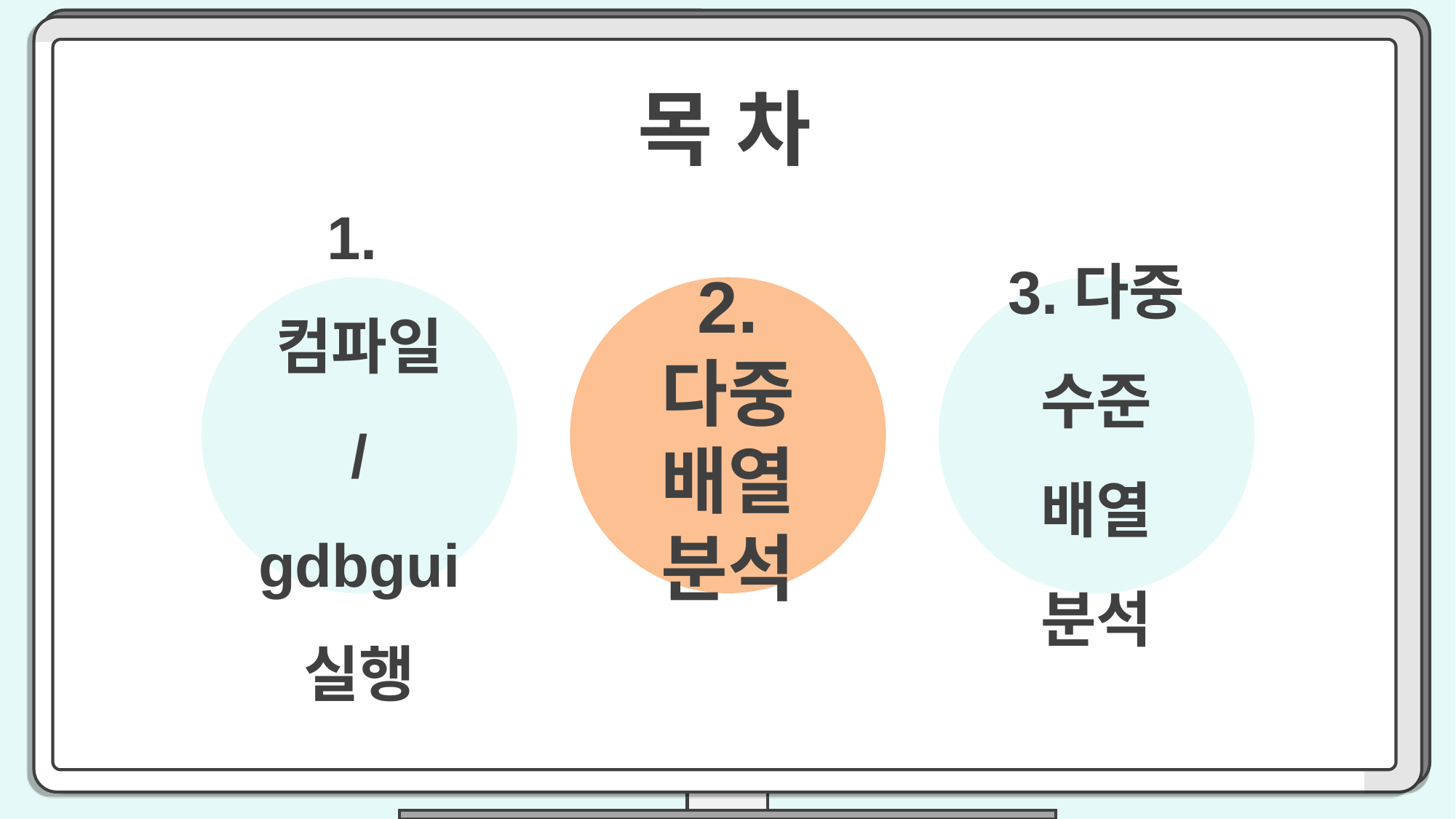

t

목 차
1.컴파일 /
gdbgui
실행

2.
다중 배열 분석

3.다중
수준 배열
분석